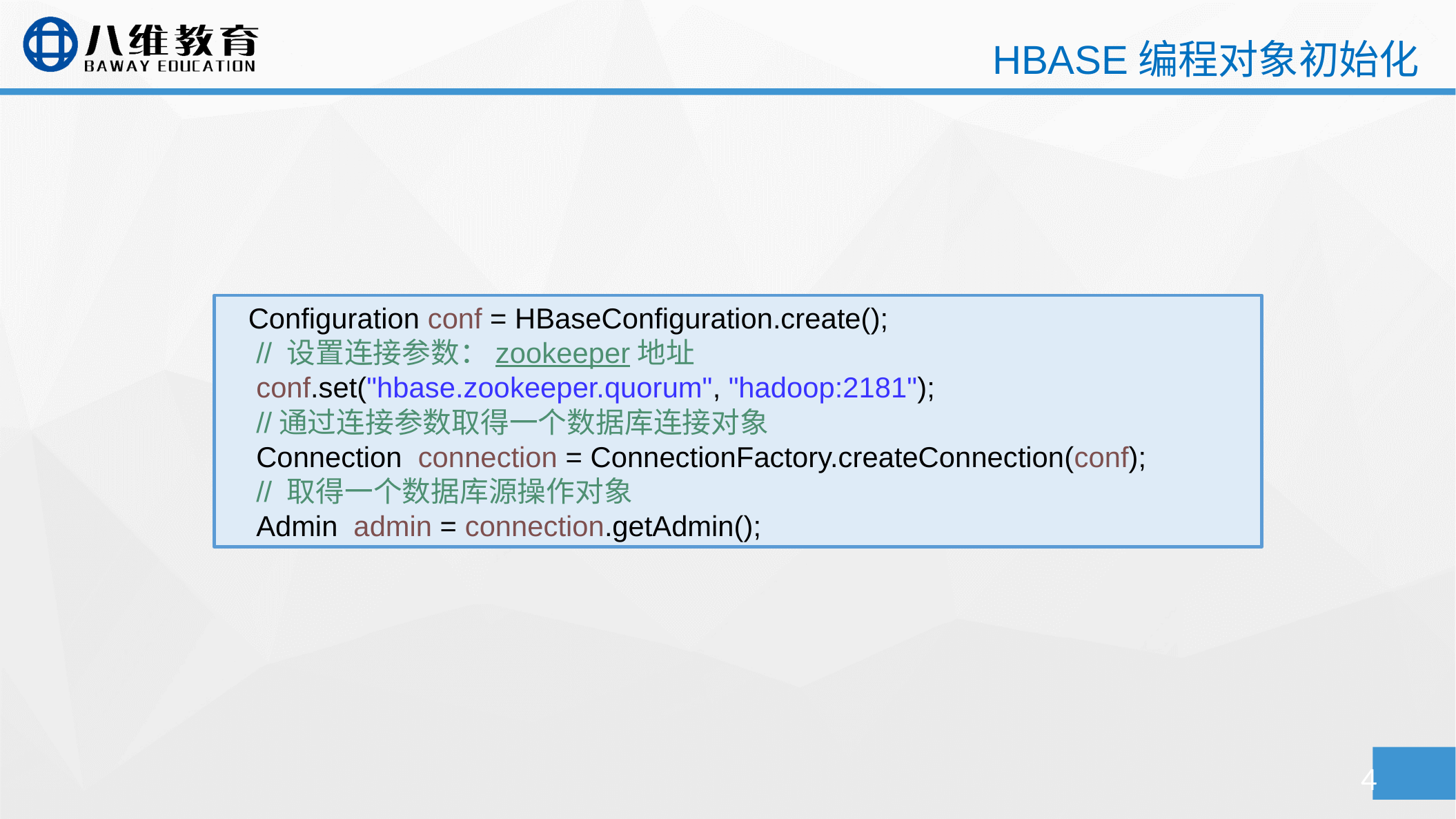

HBASE编程对象初始化
   Configuration conf = HBaseConfiguration.create();
    // 设置连接参数：zookeeper地址
    conf.set("hbase.zookeeper.quorum", "hadoop:2181");
    //通过连接参数取得一个数据库连接对象
    Connection  connection = ConnectionFactory.createConnection(conf);
    // 取得一个数据库源操作对象
    Admin  admin = connection.getAdmin();